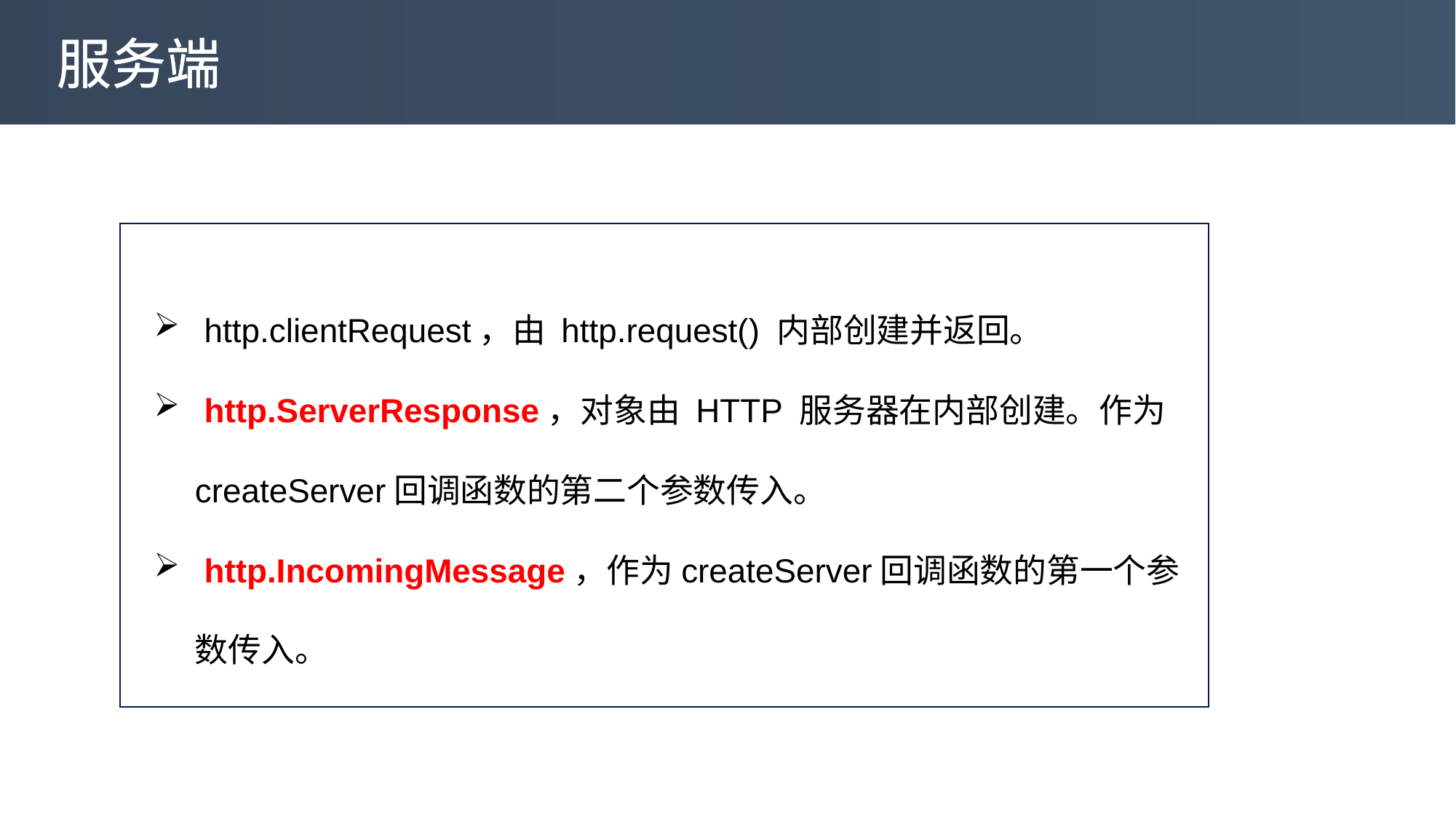

服务端

 http.clientRequest，由 http.request() 内部创建并返回。
 http.ServerResponse，对象由 HTTP 服务器在内部创建。作为createServer回调函数的第二个参数传入。
 http.IncomingMessage，作为createServer回调函数的第一个参数传入。